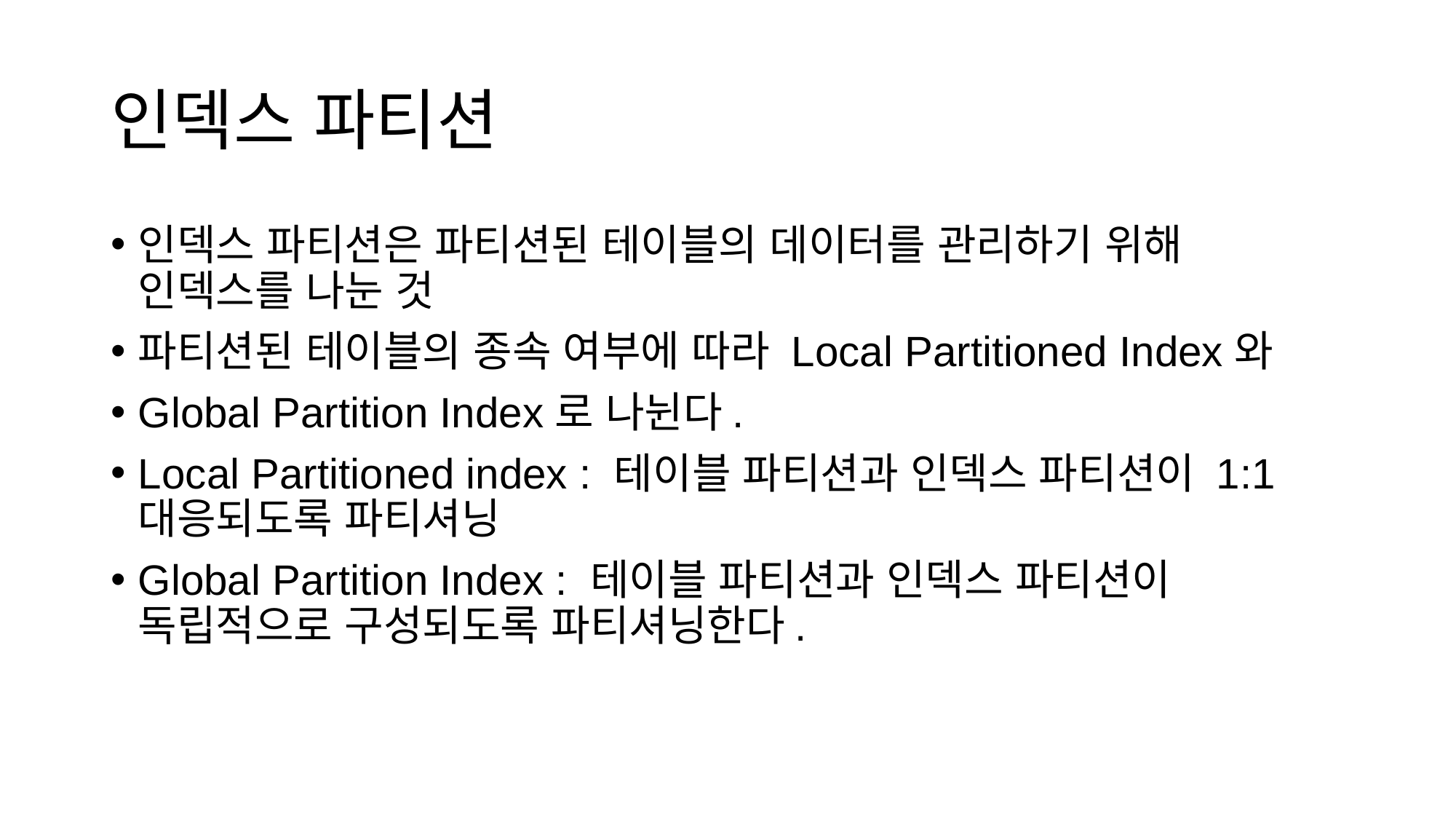

# 인덱스 파티션
인덱스 파티션은 파티션된 테이블의 데이터를 관리하기 위해 인덱스를 나눈 것
파티션된 테이블의 종속 여부에 따라 Local Partitioned Index와
Global Partition Index로 나뉜다.
Local Partitioned index : 테이블 파티션과 인덱스 파티션이 1:1 대응되도록 파티셔닝
Global Partition Index : 테이블 파티션과 인덱스 파티션이 독립적으로 구성되도록 파티셔닝한다.